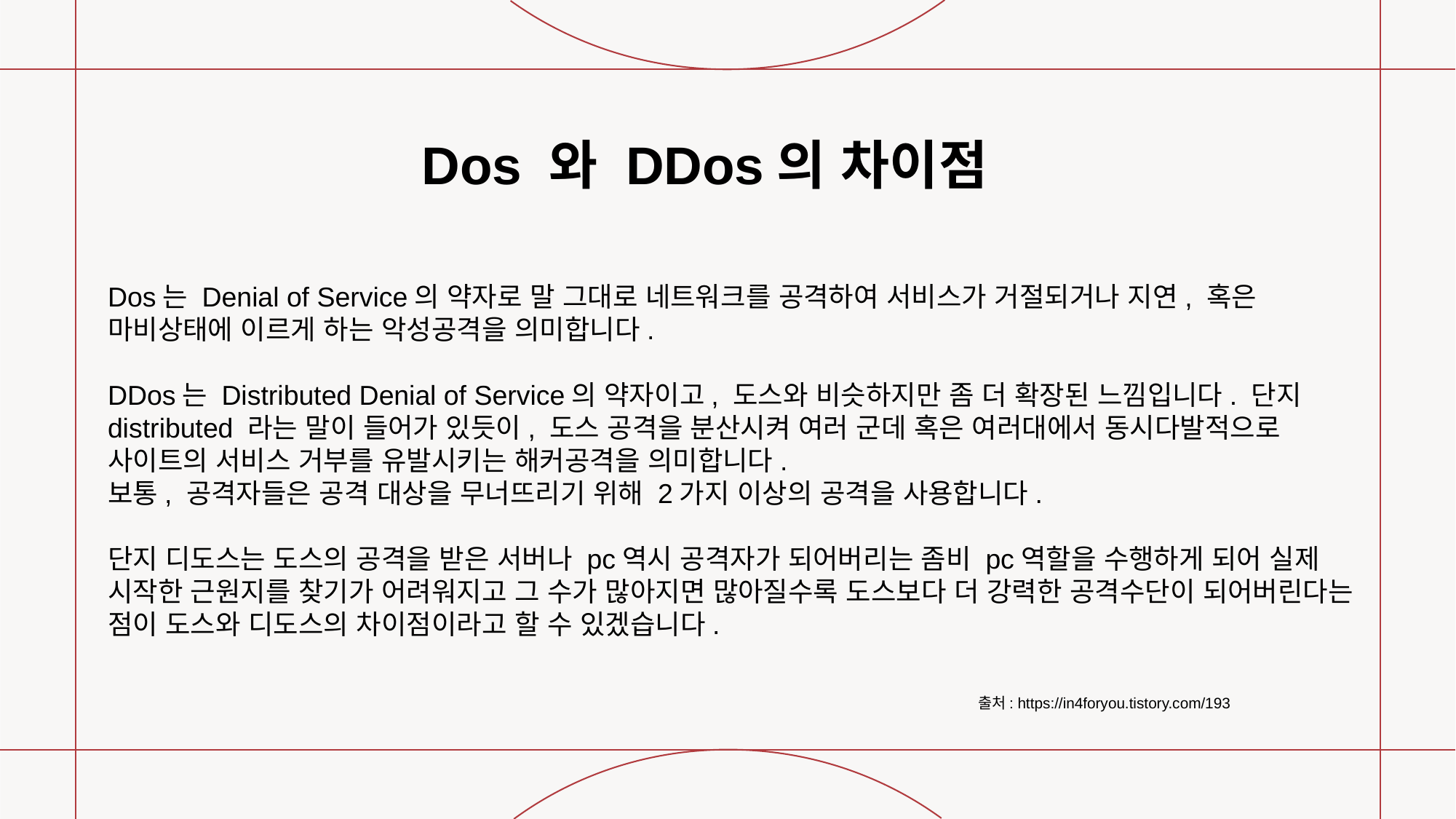

Dos 와 DDos의 차이점
Dos는 Denial of Service의 약자로 말 그대로 네트워크를 공격하여 서비스가 거절되거나 지연, 혹은 마비상태에 이르게 하는 악성공격을 의미합니다.

DDos는 Distributed Denial of Service의 약자이고, 도스와 비슷하지만 좀 더 확장된 느낌입니다. 단지 distributed 라는 말이 들어가 있듯이, 도스 공격을 분산시켜 여러 군데 혹은 여러대에서 동시다발적으로 사이트의 서비스 거부를 유발시키는 해커공격을 의미합니다.
보통, 공격자들은 공격 대상을 무너뜨리기 위해 2가지 이상의 공격을 사용합니다.

단지 디도스는 도스의 공격을 받은 서버나 pc역시 공격자가 되어버리는 좀비 pc역할을 수행하게 되어 실제 시작한 근원지를 찾기가 어려워지고 그 수가 많아지면 많아질수록 도스보다 더 강력한 공격수단이 되어버린다는 점이 도스와 디도스의 차이점이라고 할 수 있겠습니다.
출처: https://in4foryou.tistory.com/193